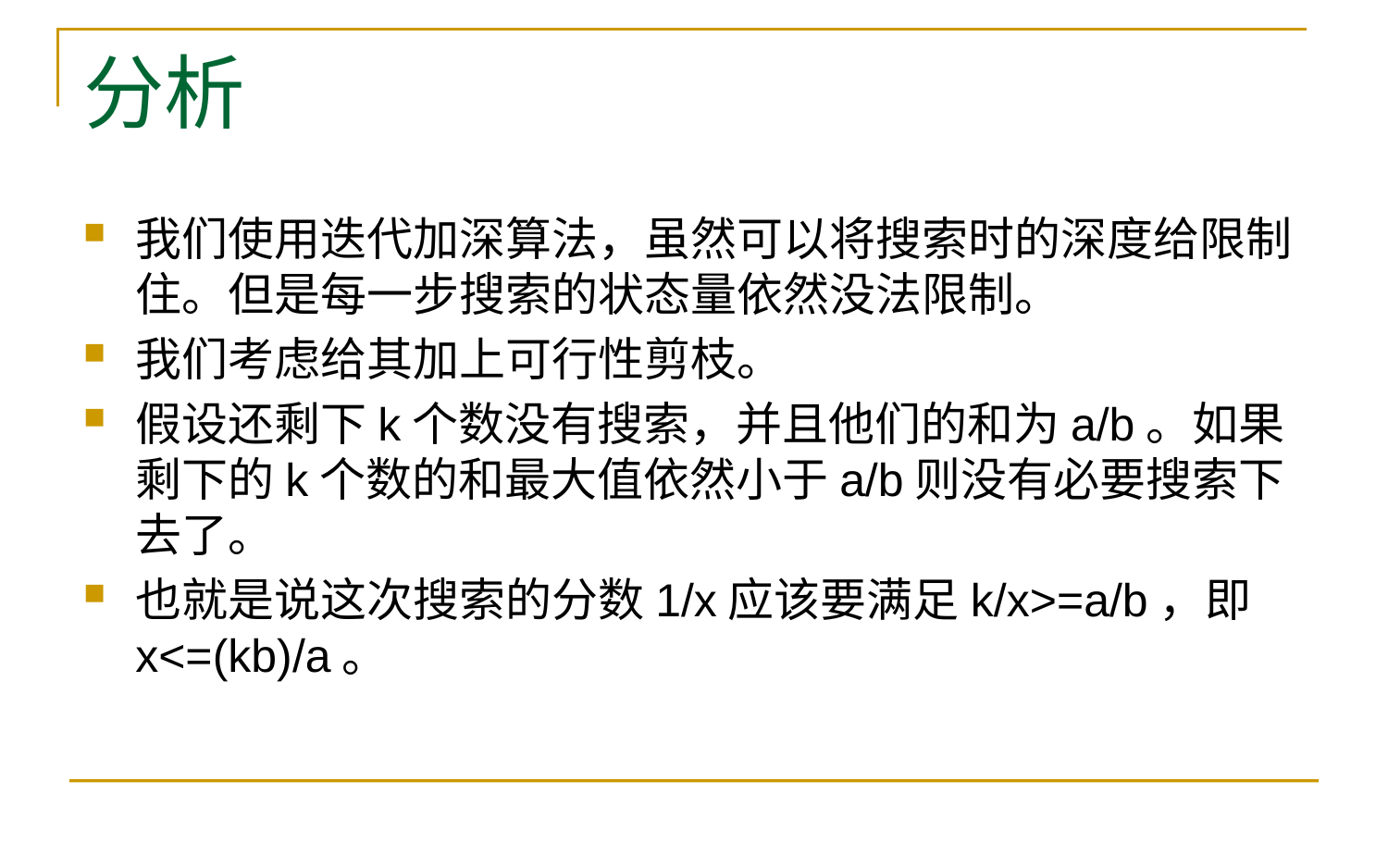

# 分析
我们使用迭代加深算法，虽然可以将搜索时的深度给限制住。但是每一步搜索的状态量依然没法限制。
我们考虑给其加上可行性剪枝。
假设还剩下k个数没有搜索，并且他们的和为a/b。如果剩下的k个数的和最大值依然小于a/b则没有必要搜索下去了。
也就是说这次搜索的分数1/x应该要满足k/x>=a/b，即x<=(kb)/a。